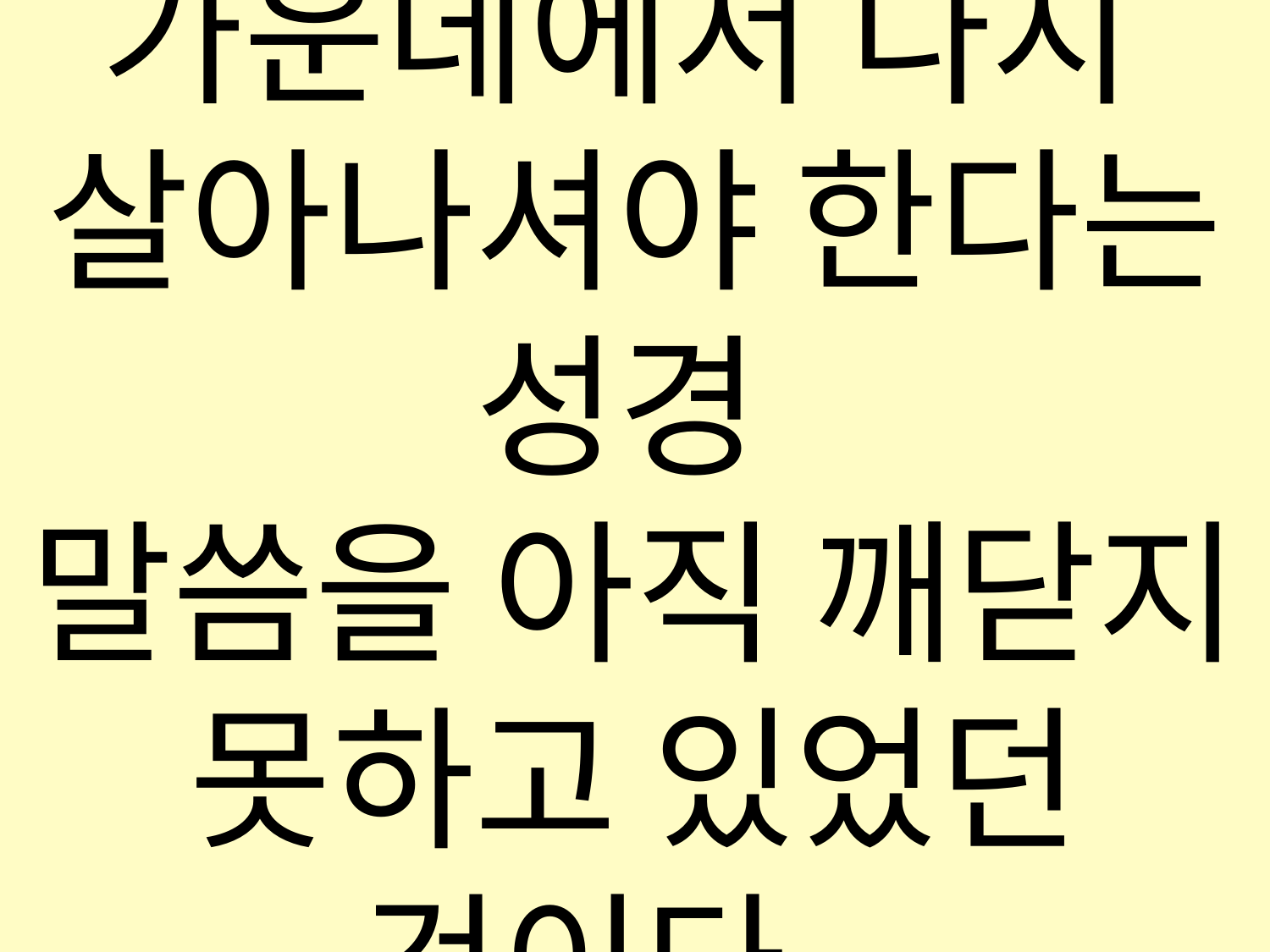

가운데에서 다시
살아나셔야 한다는 성경
말씀을 아직 깨닫지
못하고 있었던 것이다.